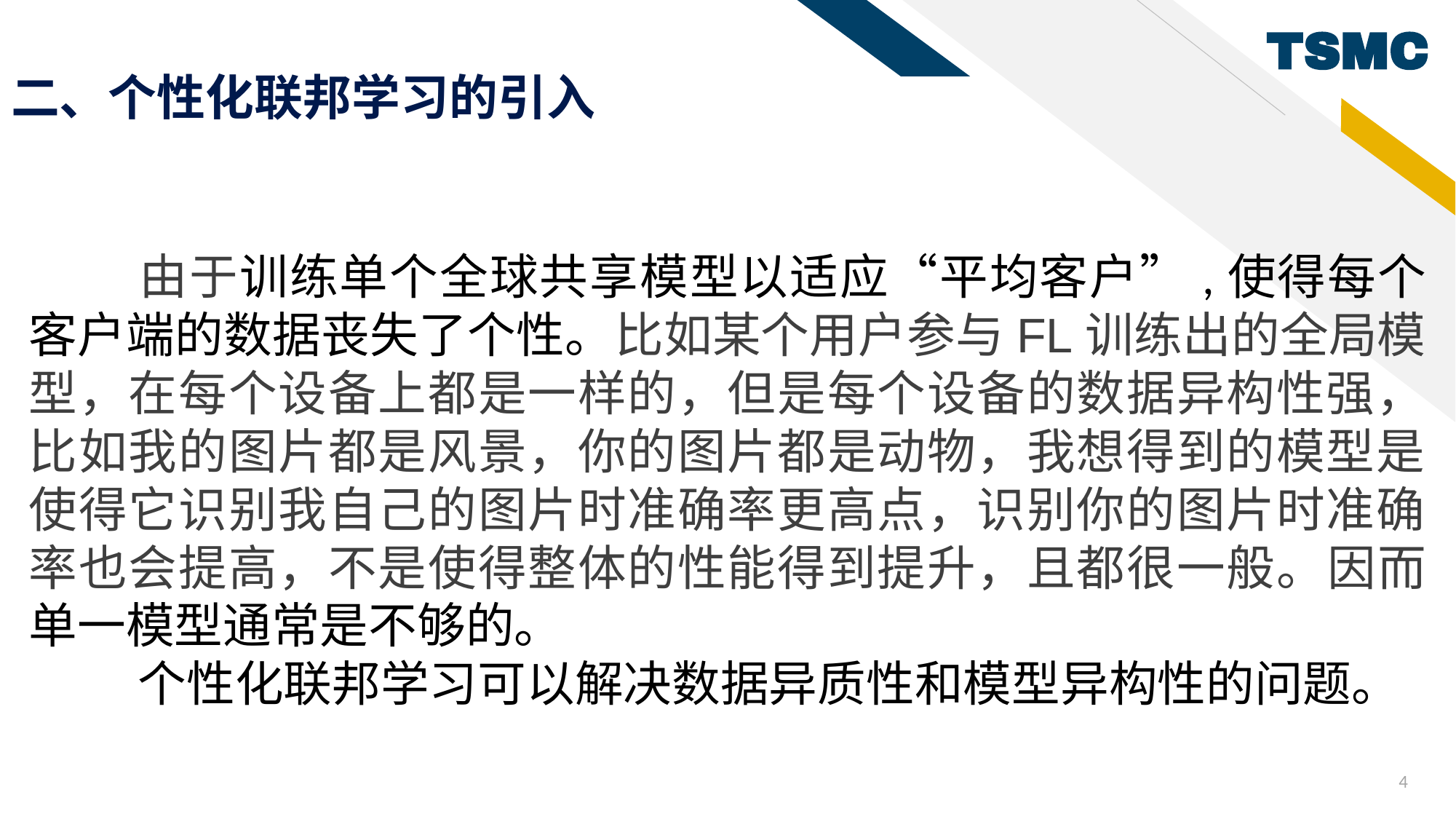

# 二、个性化联邦学习的引入
	由于训练单个全球共享模型以适应“平均客户”,使得每个客户端的数据丧失了个性。比如某个用户参与FL训练出的全局模型，在每个设备上都是一样的，但是每个设备的数据异构性强，比如我的图片都是风景，你的图片都是动物，我想得到的模型是使得它识别我自己的图片时准确率更高点，识别你的图片时准确率也会提高，不是使得整体的性能得到提升，且都很一般。因而单一模型通常是不够的。
	个性化联邦学习可以解决数据异质性和模型异构性的问题。
4